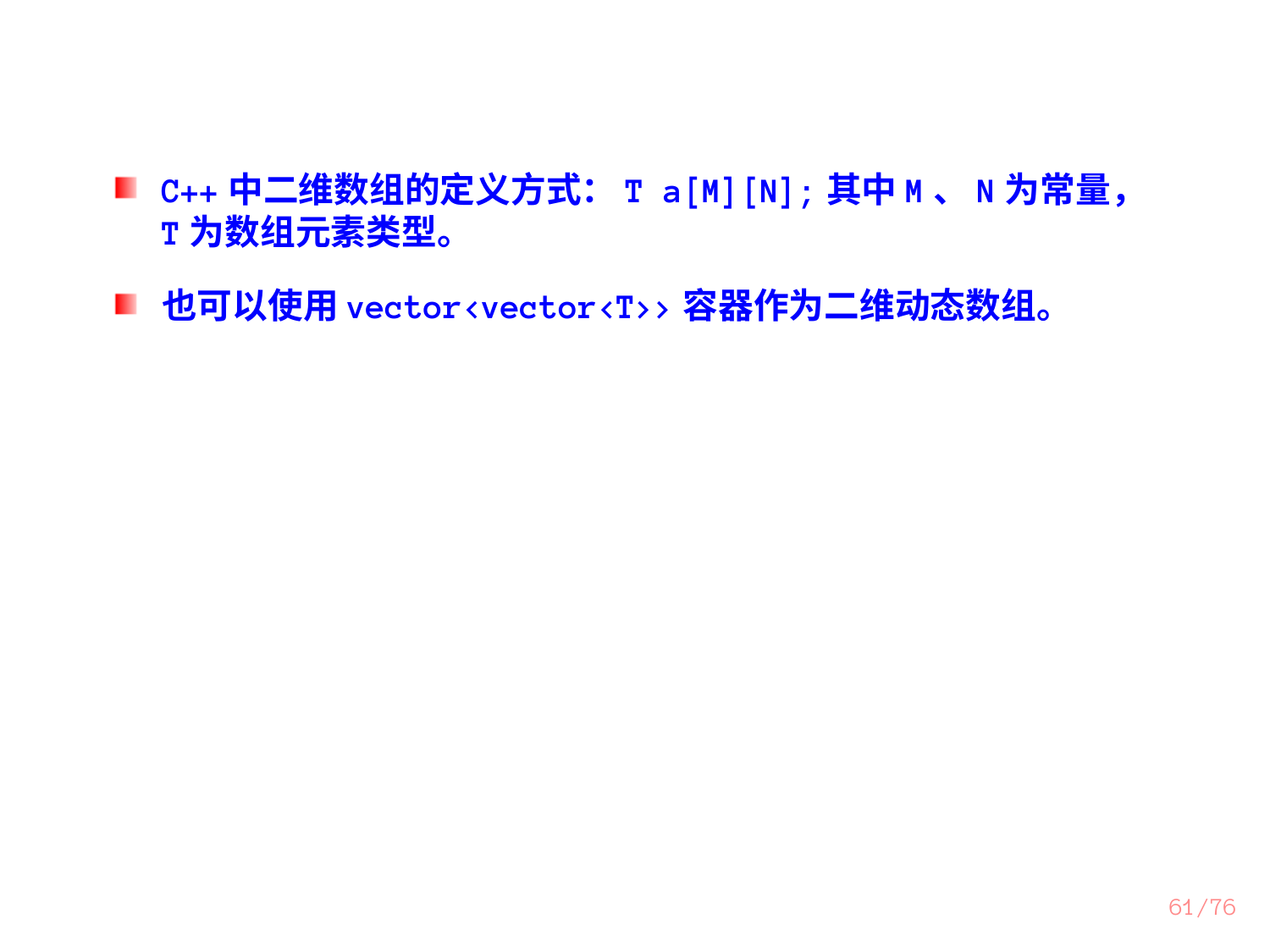

C++中二维数组的定义方式：T a[M][N];其中M、N为常量，T为数组元素类型。
也可以使用vector<vector<T>>容器作为二维动态数组。
61/76